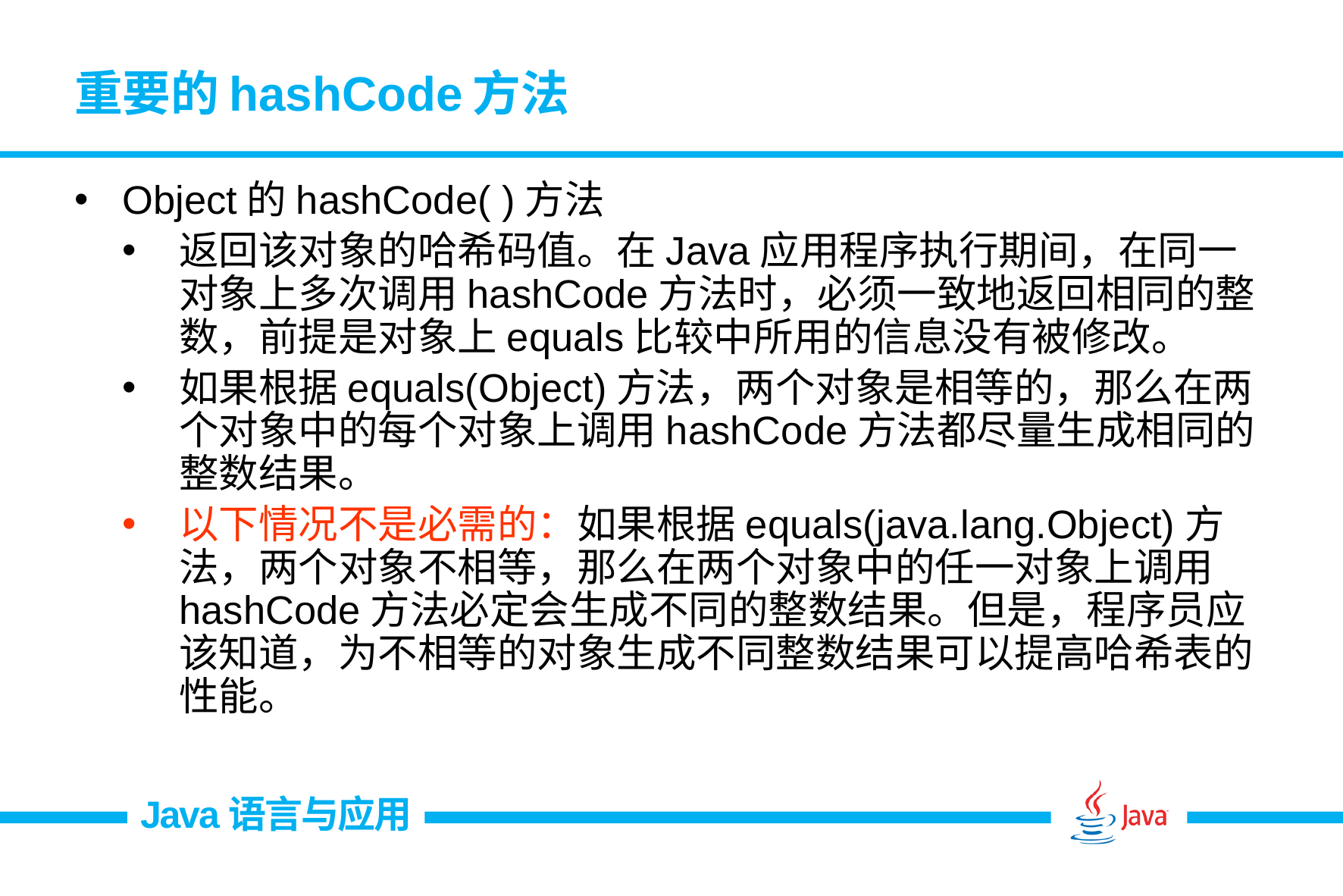

# 重要的hashCode方法
Object的hashCode( )方法
返回该对象的哈希码值。在Java应用程序执行期间，在同一对象上多次调用hashCode方法时，必须一致地返回相同的整数，前提是对象上equals比较中所用的信息没有被修改。
如果根据equals(Object)方法，两个对象是相等的，那么在两个对象中的每个对象上调用hashCode方法都尽量生成相同的整数结果。
以下情况不是必需的：如果根据equals(java.lang.Object)方法，两个对象不相等，那么在两个对象中的任一对象上调用hashCode方法必定会生成不同的整数结果。但是，程序员应该知道，为不相等的对象生成不同整数结果可以提高哈希表的性能。